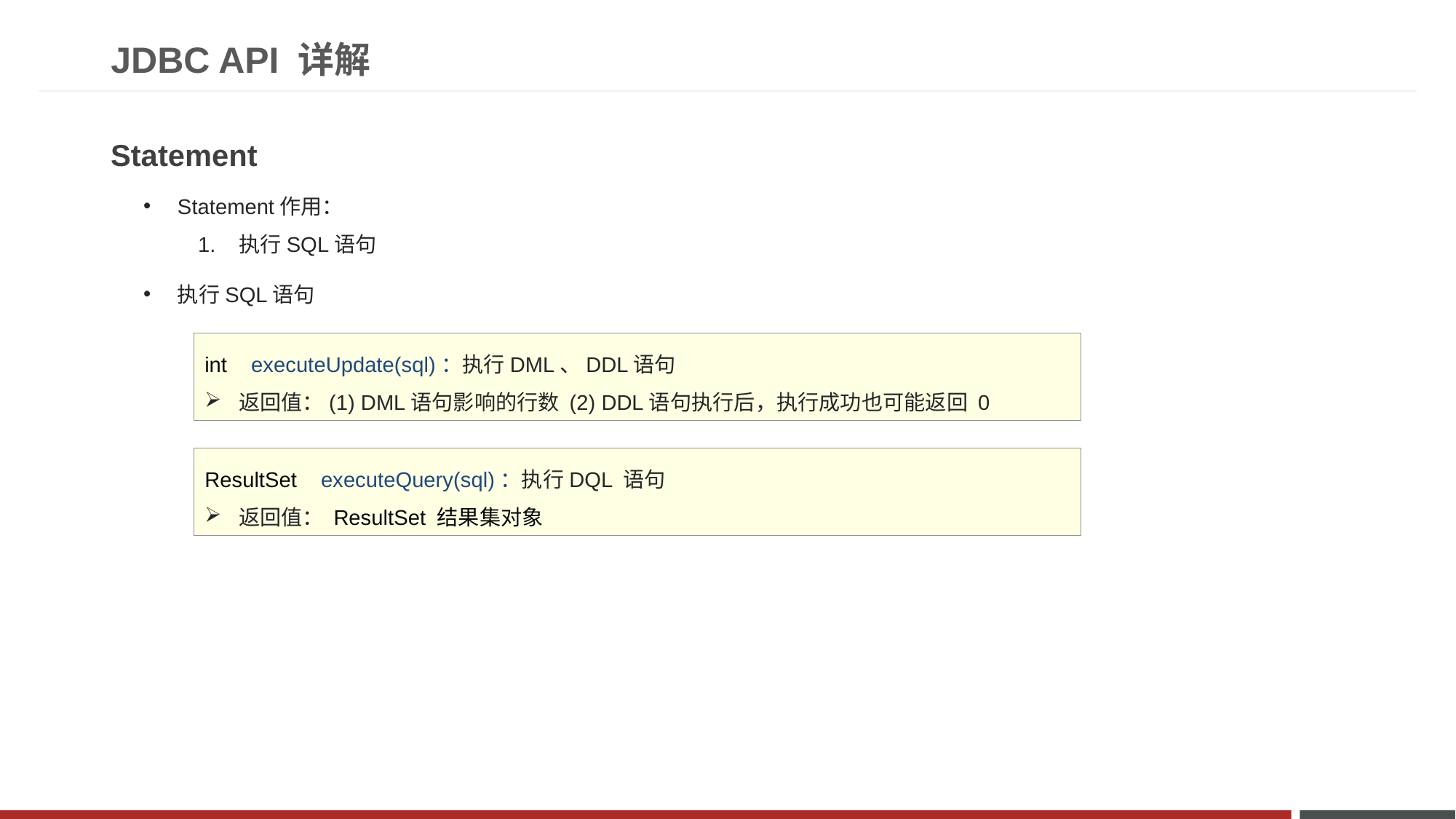

JDBC API 详解
Statement
Statement作用：
执行SQL语句
执行SQL语句
int    executeUpdate(sql)：执行DML、DDL语句
返回值：(1) DML语句影响的行数 (2) DDL语句执行后，执行成功也可能返回 0
ResultSet    executeQuery(sql)：执行DQL 语句
返回值： ResultSet 结果集对象